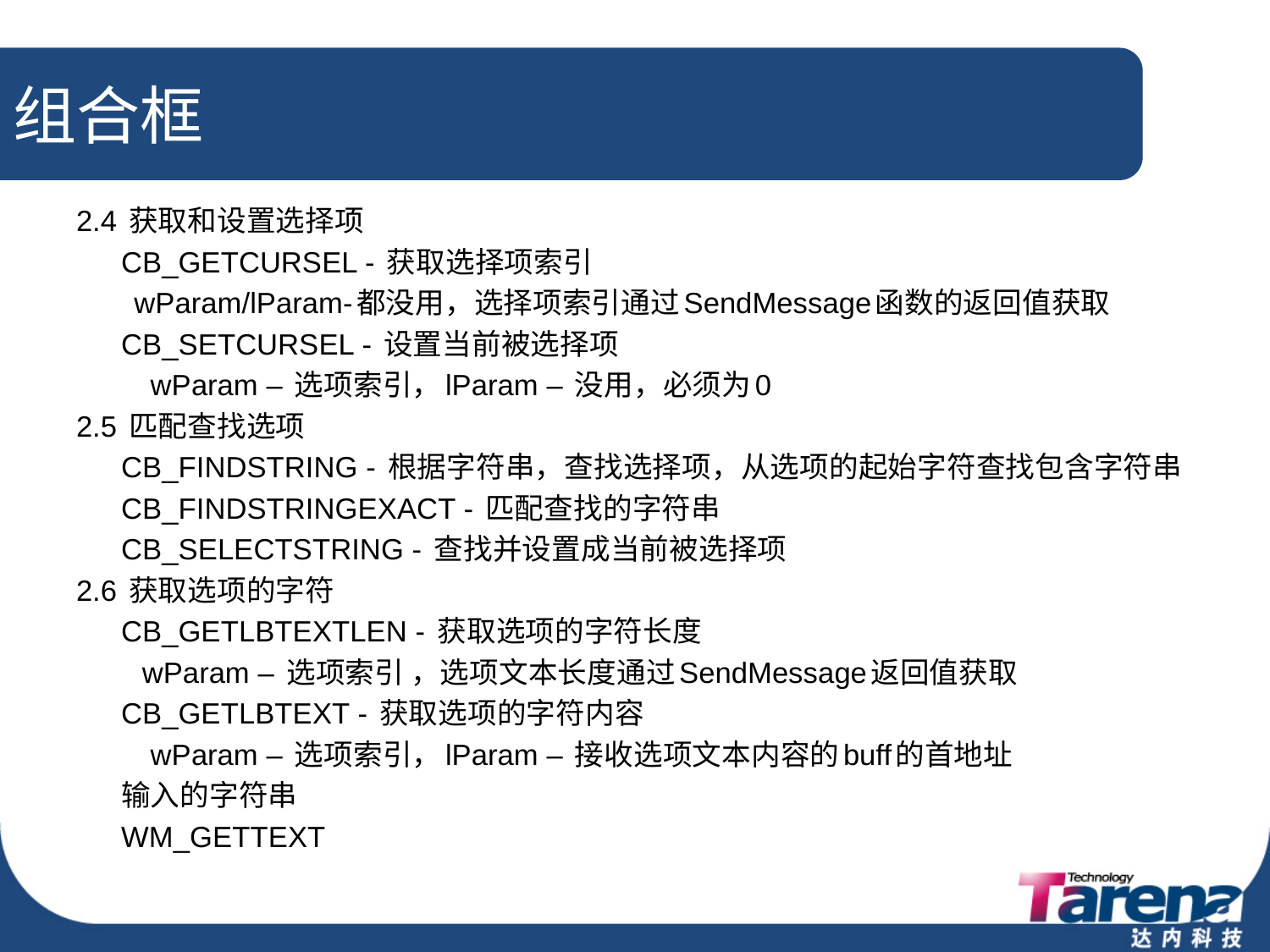

# 组合框
2.4 获取和设置选择项
	CB_GETCURSEL - 获取选择项索引
       wParam/lParam-都没用，选择项索引通过SendMessage函数的返回值获取
	CB_SETCURSEL - 设置当前被选择项
         wParam – 选项索引，lParam – 没用，必须为0
2.5 匹配查找选项
	CB_FINDSTRING - 根据字符串，查找选择项，从选项的起始字符查找包含字符串
	CB_FINDSTRINGEXACT - 匹配查找的字符串
	CB_SELECTSTRING - 查找并设置成当前被选择项
2.6 获取选项的字符
	CB_GETLBTEXTLEN - 获取选项的字符长度
        wParam – 选项索引 ，选项文本长度通过SendMessage返回值获取
	CB_GETLBTEXT - 获取选项的字符内容
         wParam – 选项索引，lParam – 接收选项文本内容的buff的首地址
	输入的字符串
	WM_GETTEXT